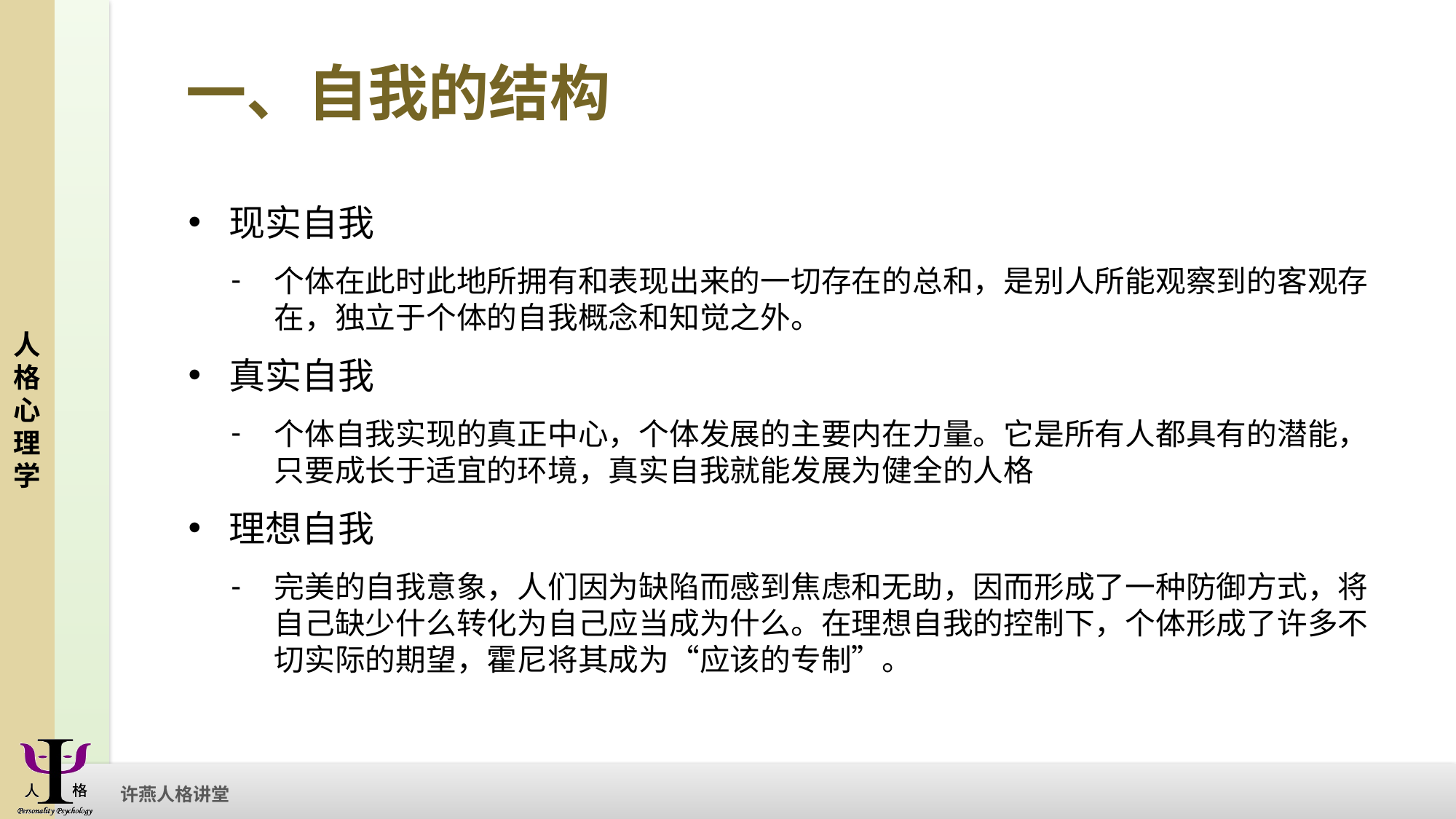

# 一、自我的结构
现实自我
个体在此时此地所拥有和表现出来的一切存在的总和，是别人所能观察到的客观存在，独立于个体的自我概念和知觉之外。
真实自我
个体自我实现的真正中心，个体发展的主要内在力量。它是所有人都具有的潜能，只要成长于适宜的环境，真实自我就能发展为健全的人格
理想自我
完美的自我意象，人们因为缺陷而感到焦虑和无助，因而形成了一种防御方式，将自己缺少什么转化为自己应当成为什么。在理想自我的控制下，个体形成了许多不切实际的期望，霍尼将其成为“应该的专制”。